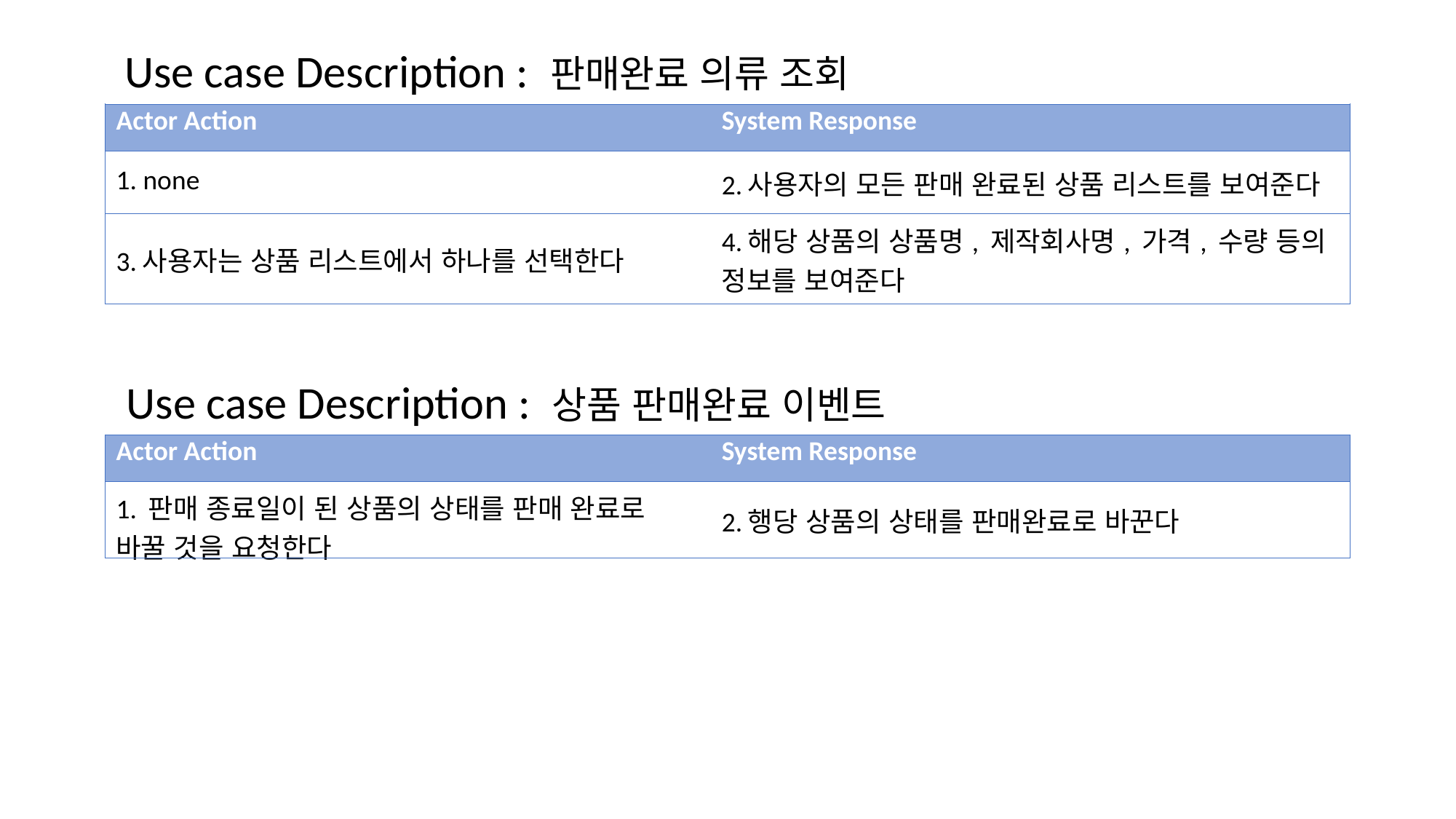

Use case Description : 판매완료 의류 조회
| Actor Action | System Response |
| --- | --- |
| 1. none | 2.사용자의 모든 판매 완료된 상품 리스트를 보여준다 |
| 3.사용자는 상품 리스트에서 하나를 선택한다 | 4.해당 상품의 상품명, 제작회사명, 가격, 수량 등의 정보를 보여준다 |
Use case Description : 상품 판매완료 이벤트
| Actor Action | System Response |
| --- | --- |
| 1. 판매 종료일이 된 상품의 상태를 판매 완료로 바꿀 것을 요청한다 | 2.행당 상품의 상태를 판매완료로 바꾼다 |